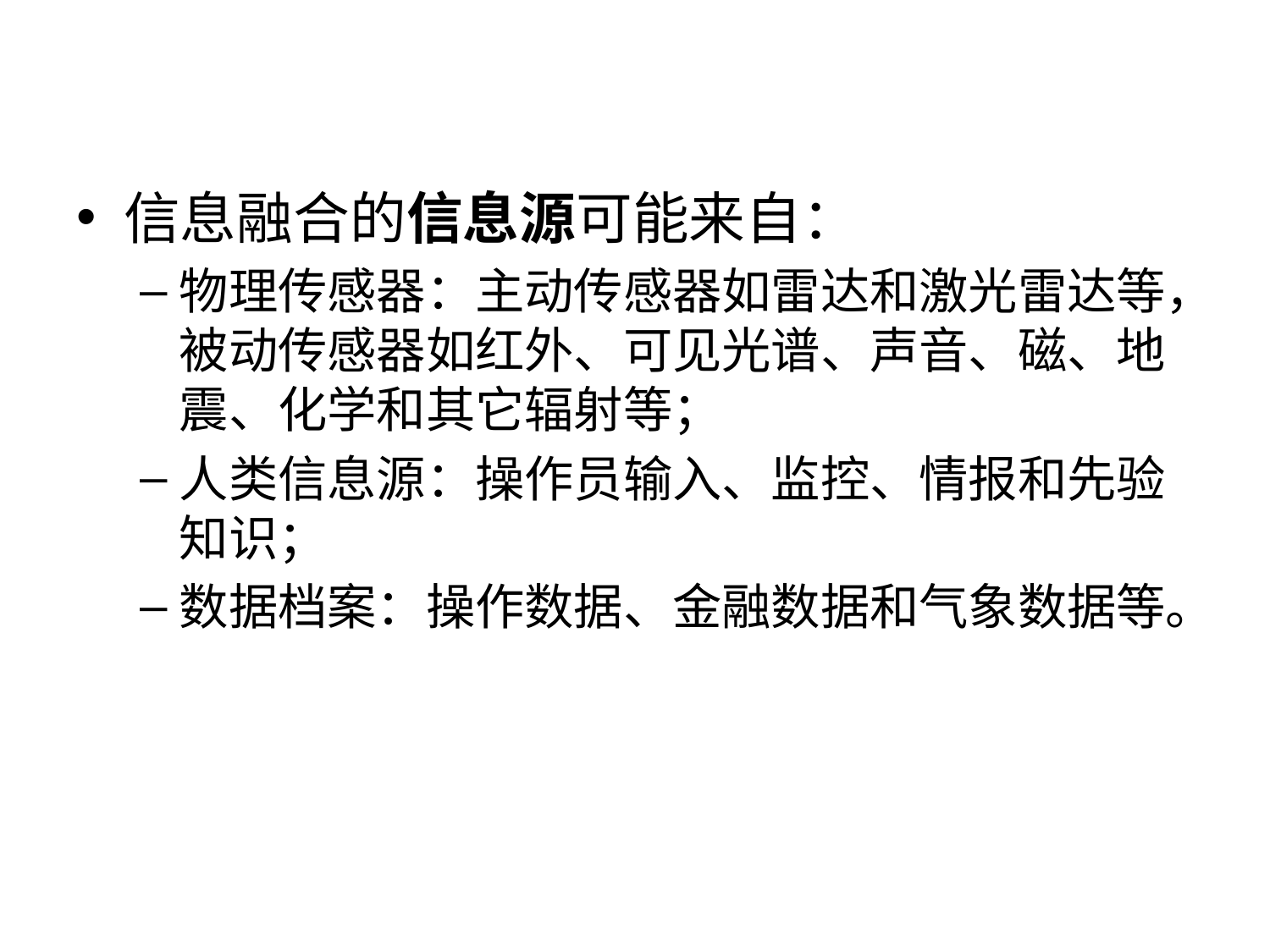

信息融合的信息源可能来自：
物理传感器：主动传感器如雷达和激光雷达等，被动传感器如红外、可见光谱、声音、磁、地震、化学和其它辐射等；
人类信息源：操作员输入、监控、情报和先验知识；
数据档案：操作数据、金融数据和气象数据等。